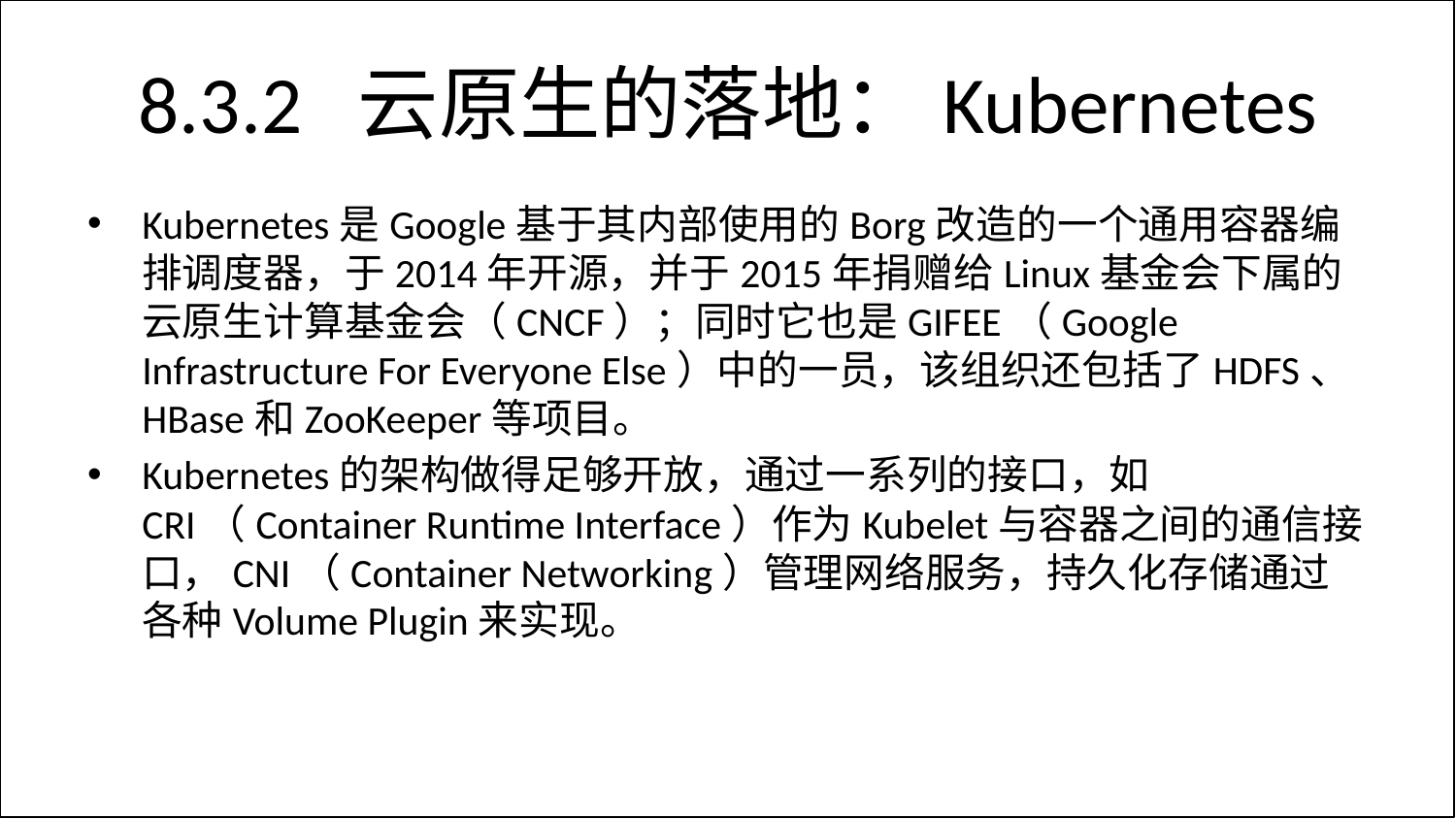

# 8.3.2  云原生的落地：Kubernetes
Kubernetes是Google基于其内部使用的Borg改造的一个通用容器编排调度器，于2014年开源，并于2015年捐赠给Linux基金会下属的云原生计算基金会（CNCF）；同时它也是GIFEE（Google Infrastructure For Everyone Else）中的一员，该组织还包括了HDFS、HBase和ZooKeeper等项目。
Kubernetes的架构做得足够开放，通过一系列的接口，如CRI（Container Runtime Interface）作为Kubelet与容器之间的通信接口，CNI（Container Networking）管理网络服务，持久化存储通过各种Volume Plugin来实现。